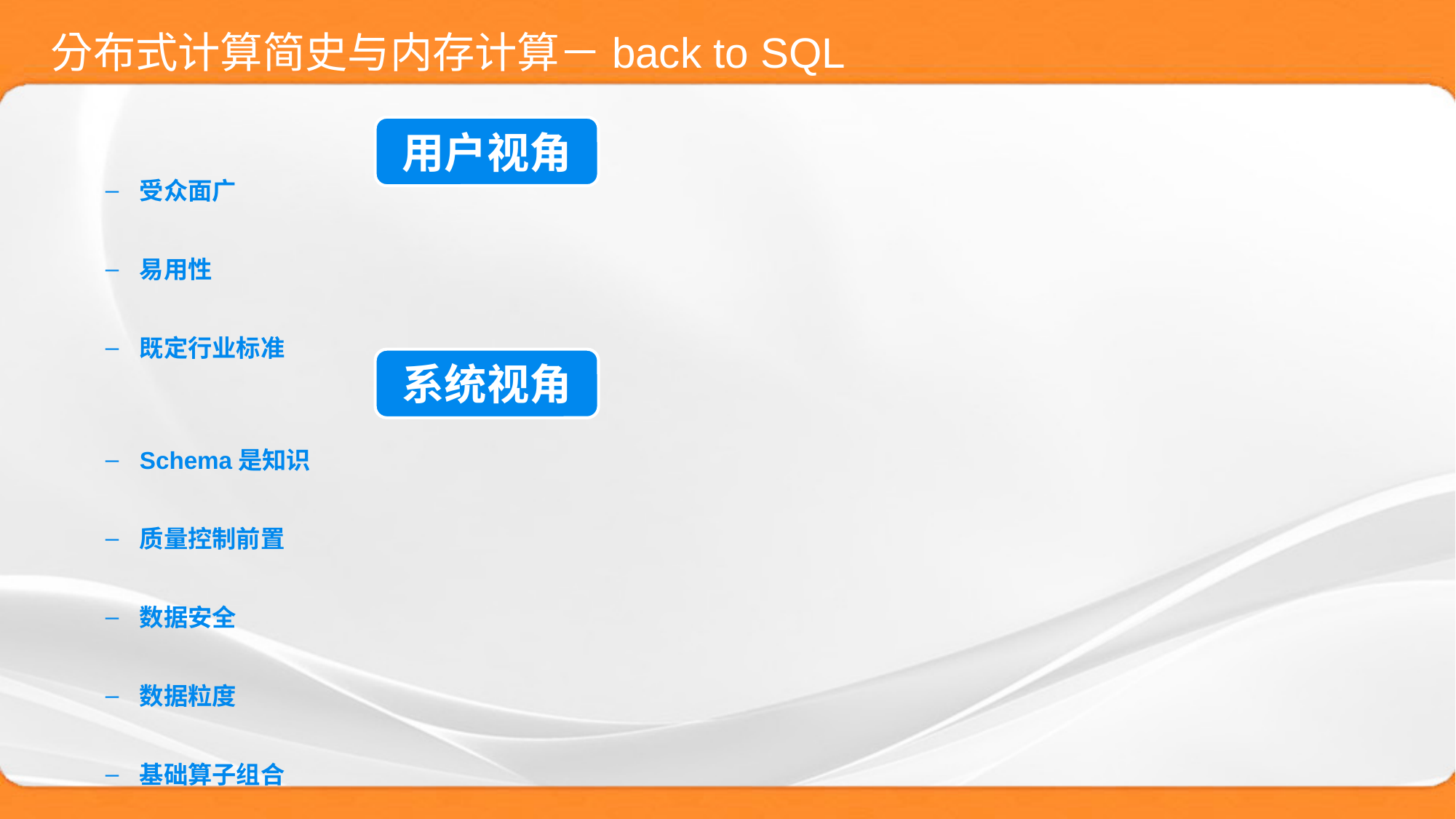

# 分布式计算简史与内存计算－back to SQL

受众面广

易用性

既定行业标准

Schema是知识

质量控制前置

数据安全

数据粒度

基础算子组合

优化的可能

压缩
用户视角
系统视角